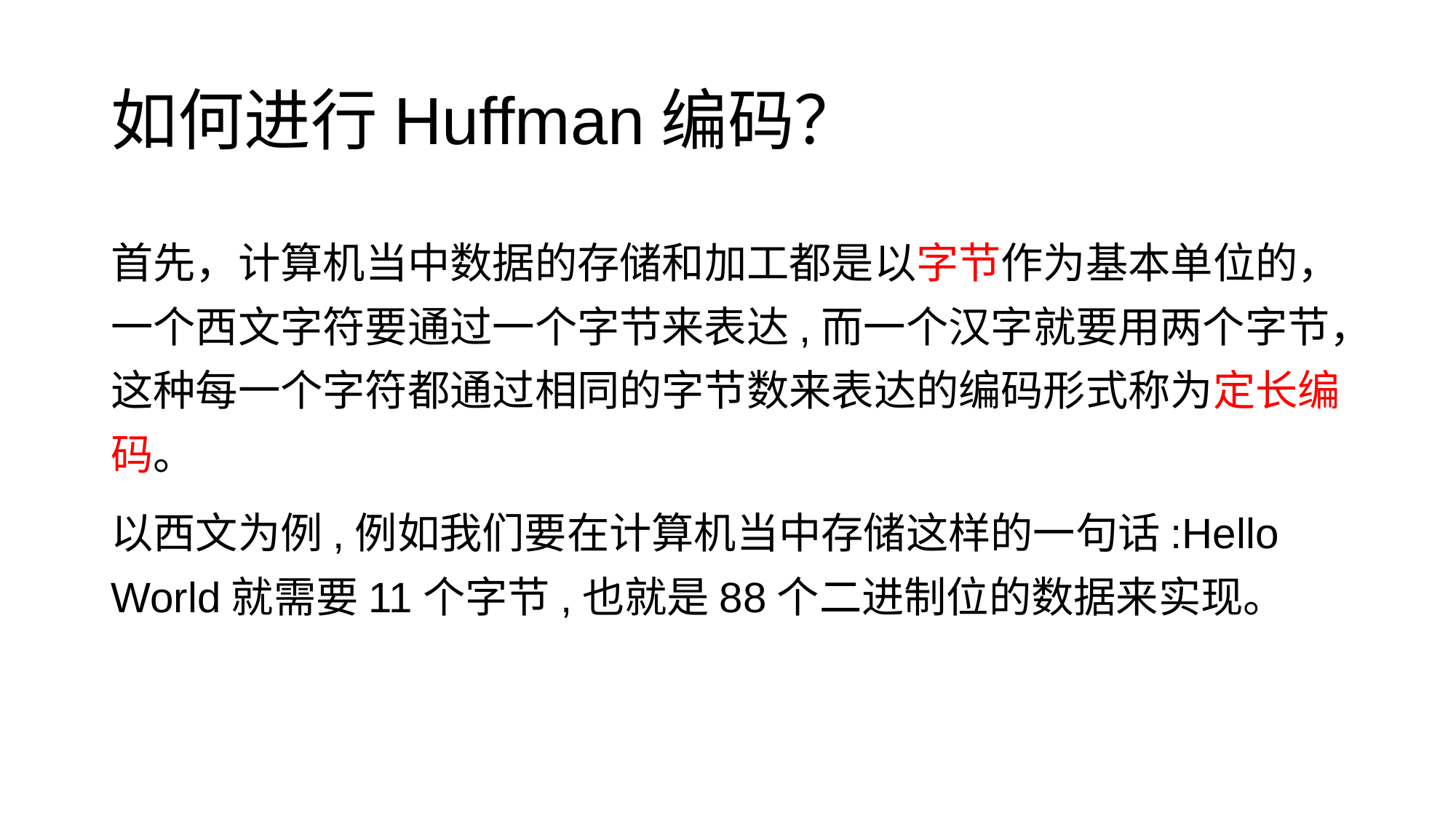

# 如何进行Huffman编码？
首先，计算机当中数据的存储和加工都是以字节作为基本单位的，一个西文字符要通过一个字节来表达,而一个汉字就要用两个字节，这种每一个字符都通过相同的字节数来表达的编码形式称为定长编码。
以西文为例,例如我们要在计算机当中存储这样的一句话:Hello World就需要11个字节,也就是88个二进制位的数据来实现。